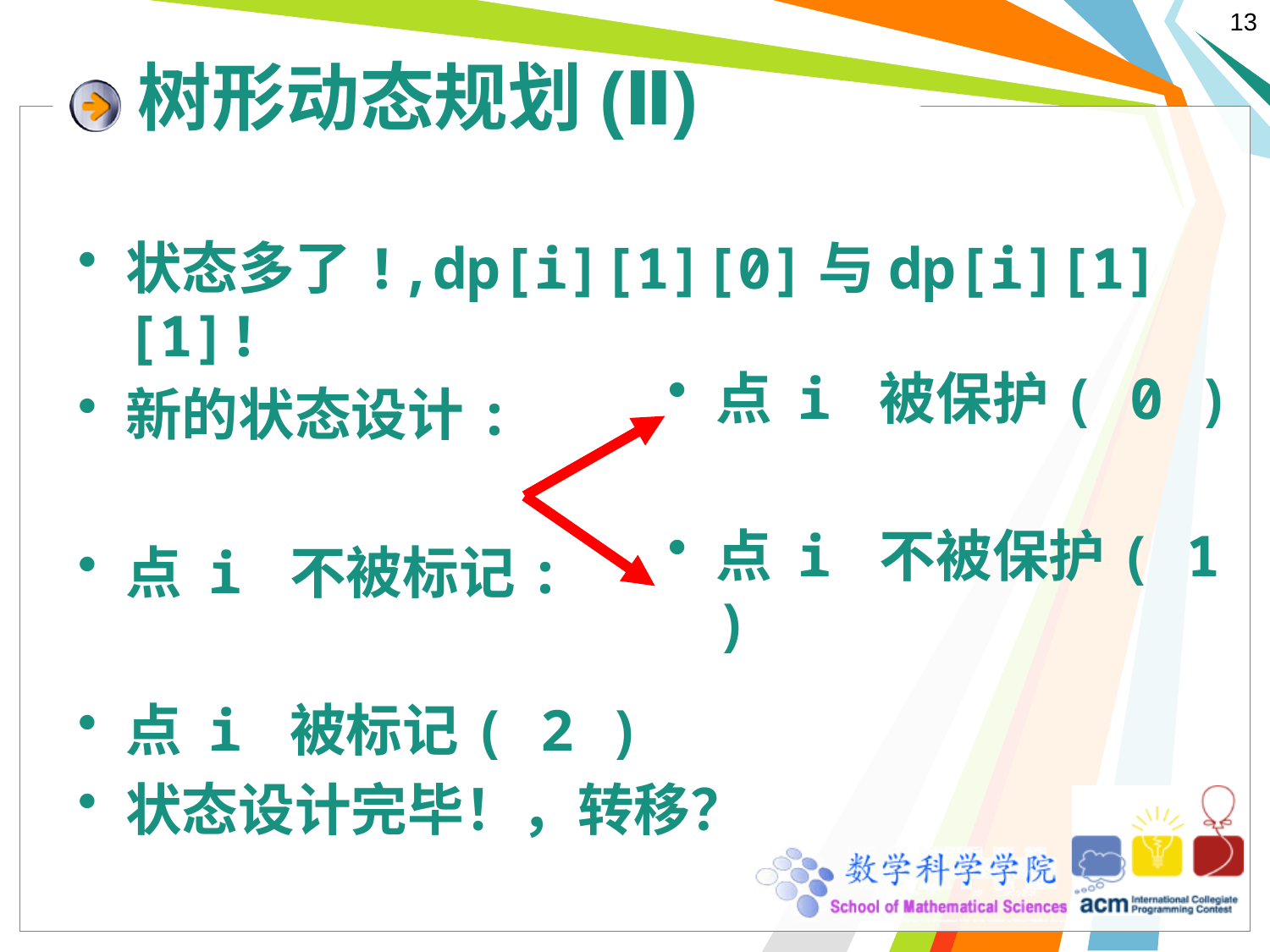

# 树形动态规划(Ⅱ)
状态多了!,dp[i][1][0]与dp[i][1][1]!
新的状态设计:

点 i 不被标记:

点 i 被标记( 2 )
状态设计完毕！，转移？
点 i 被保护( 0 )

点 i 不被保护( 1 )